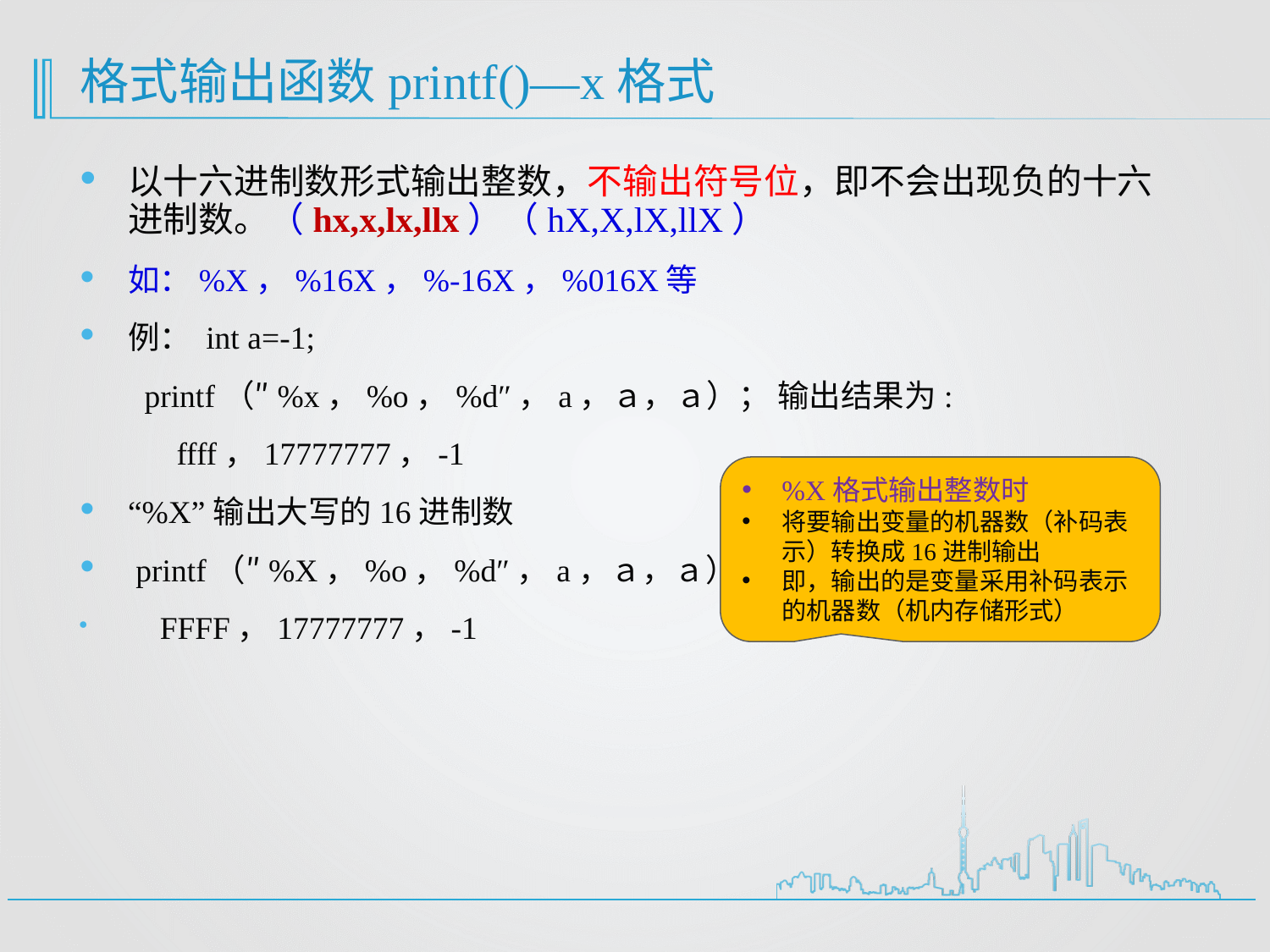

# 格式输出函数printf()—x格式
以十六进制数形式输出整数，不输出符号位，即不会出现负的十六进制数。（hx,x,lx,llx）（hX,X,lX,llX）
如：%X，%16X，%-16X，%016X等
例： int a=-1;
        printf（″%x，%o，%d″，a，ａ，ａ）； 输出结果为:
            ffff，17777777，-1
“%X”输出大写的16进制数
 printf（″%X，%o，%d″，a，ａ，ａ）；
    FFFF，17777777，-1

%X格式输出整数时
将要输出变量的机器数（补码表示）转换成16进制输出
即，输出的是变量采用补码表示的机器数（机内存储形式）